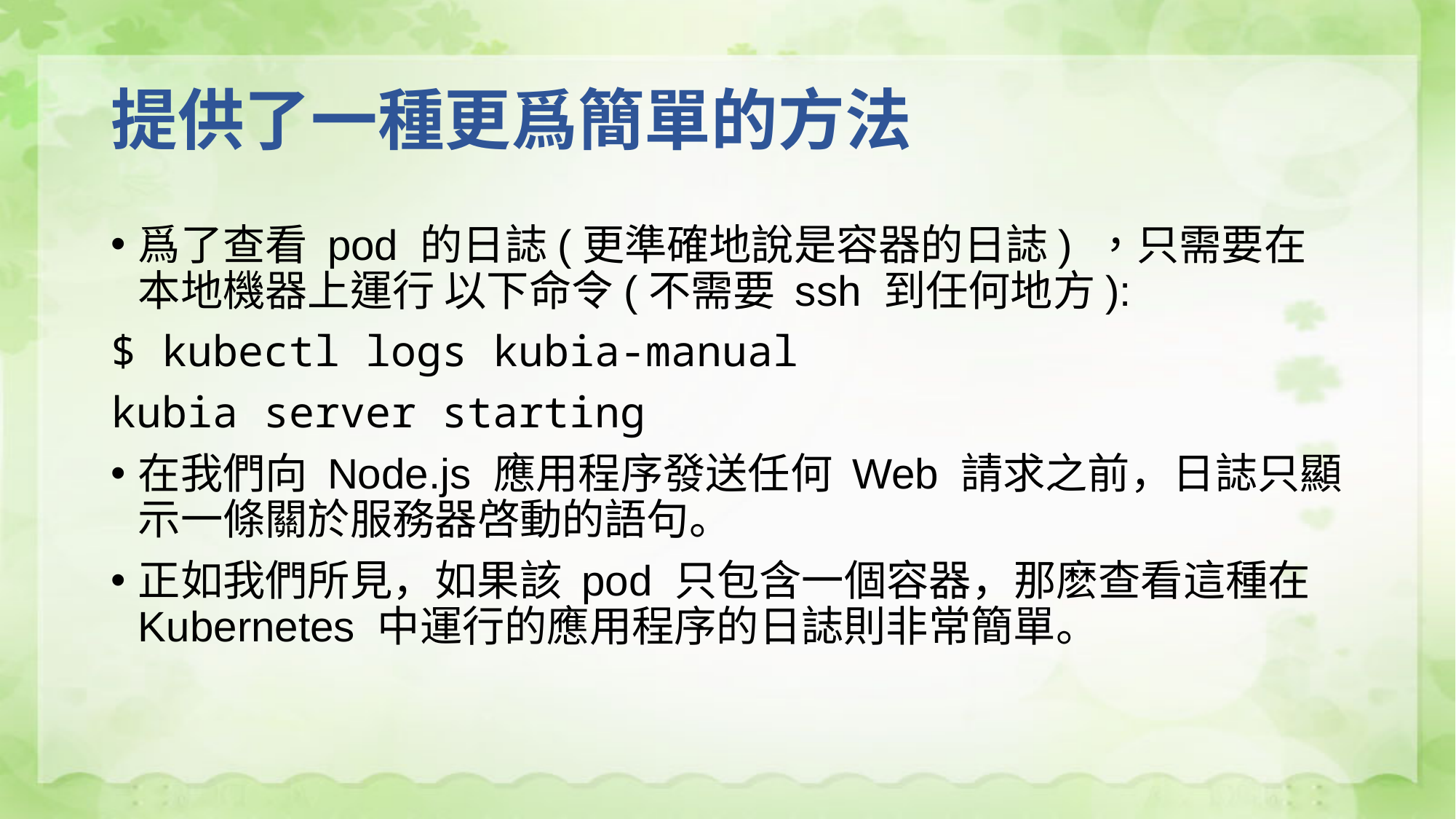

# 提供了一種更爲簡單的方法
爲了查看 pod 的日誌(更準確地說是容器的日誌) ，只需要在本地機器上運行 以下命令(不需要 ssh 到任何地方):
$ kubectl logs kubia-manual
kubia server starting
在我們向 Node.js 應用程序發送任何 Web 請求之前，日誌只顯示一條關於服務器啓動的語句。
正如我們所見，如果該 pod 只包含一個容器，那麽查看這種在 Kubernetes 中運行的應用程序的日誌則非常簡單。